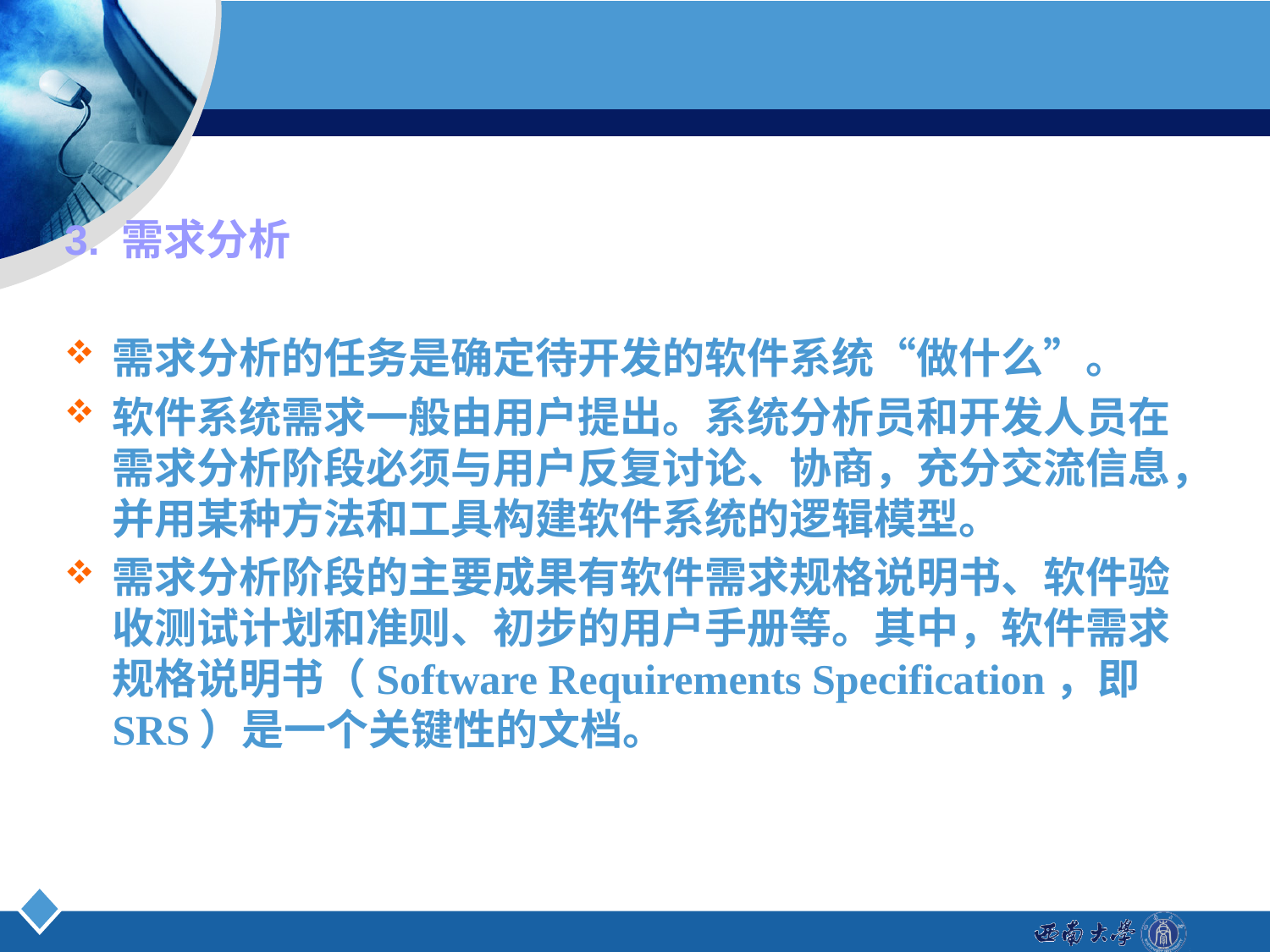

3. 需求分析

需求分析的任务是确定待开发的软件系统“做什么”。
软件系统需求一般由用户提出。系统分析员和开发人员在需求分析阶段必须与用户反复讨论、协商，充分交流信息，并用某种方法和工具构建软件系统的逻辑模型。
需求分析阶段的主要成果有软件需求规格说明书、软件验收测试计划和准则、初步的用户手册等。其中，软件需求规格说明书（Software Requirements Specification，即SRS）是一个关键性的文档。